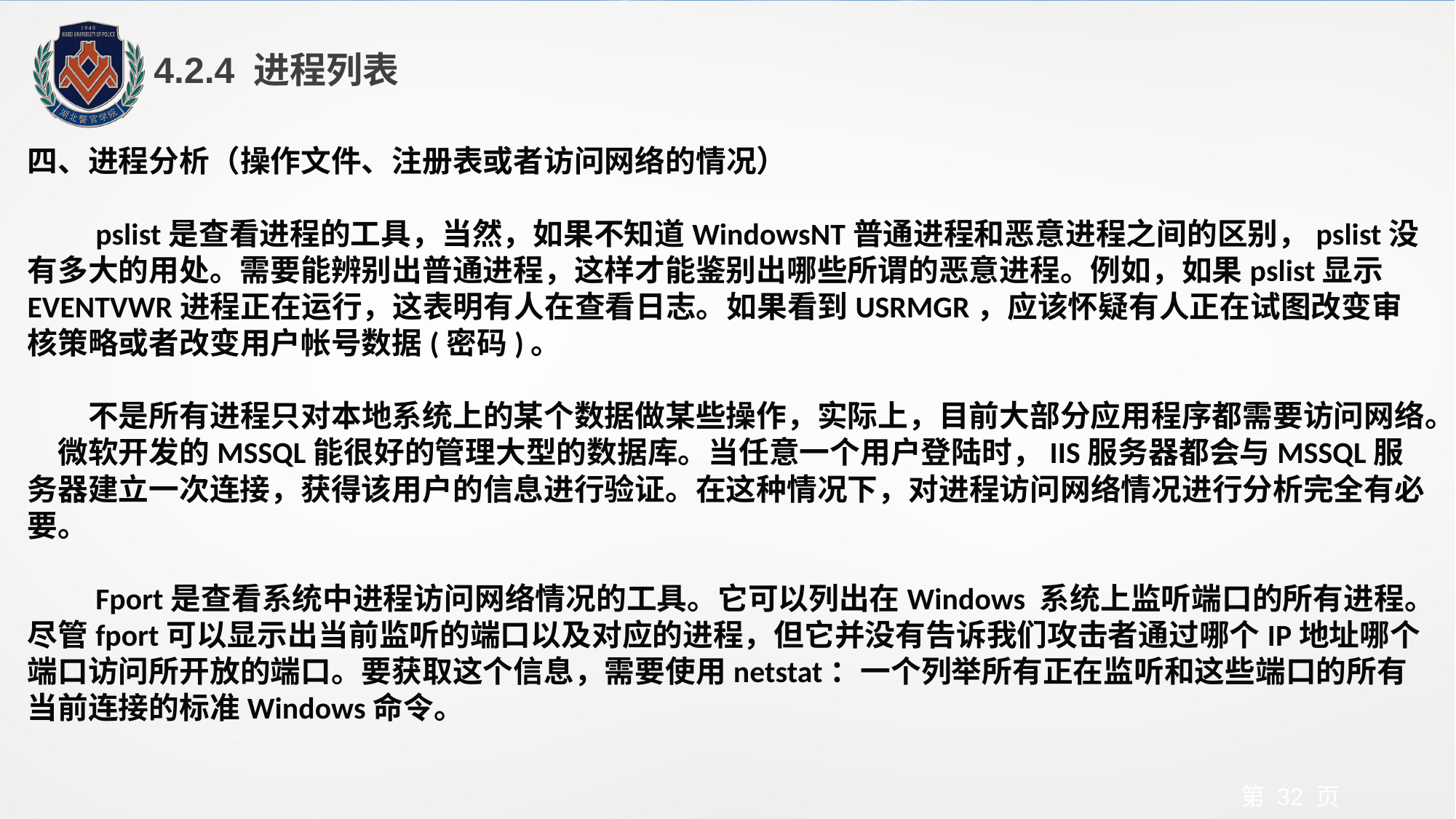

4.2.4 进程列表
四、进程分析（操作文件、注册表或者访问网络的情况）

　　pslist是查看进程的工具，当然，如果不知道WindowsNT普通进程和恶意进程之间的区别，pslist没有多大的用处。需要能辨别出普通进程，这样才能鉴别出哪些所谓的恶意进程。例如，如果pslist显示EVENTVWR进程正在运行，这表明有人在查看日志。如果看到USRMGR，应该怀疑有人正在试图改变审核策略或者改变用户帐号数据(密码)。

　　不是所有进程只对本地系统上的某个数据做某些操作，实际上，目前大部分应用程序都需要访问网络。　微软开发的MSSQL能很好的管理大型的数据库。当任意一个用户登陆时，IIS服务器都会与MSSQL服务器建立一次连接，获得该用户的信息进行验证。在这种情况下，对进程访问网络情况进行分析完全有必要。

　　Fport是查看系统中进程访问网络情况的工具。它可以列出在Windows 系统上监听端口的所有进程。尽管fport可以显示出当前监听的端口以及对应的进程，但它并没有告诉我们攻击者通过哪个IP地址哪个端口访问所开放的端口。要获取这个信息，需要使用netstat：一个列举所有正在监听和这些端口的所有当前连接的标准Windows命令。